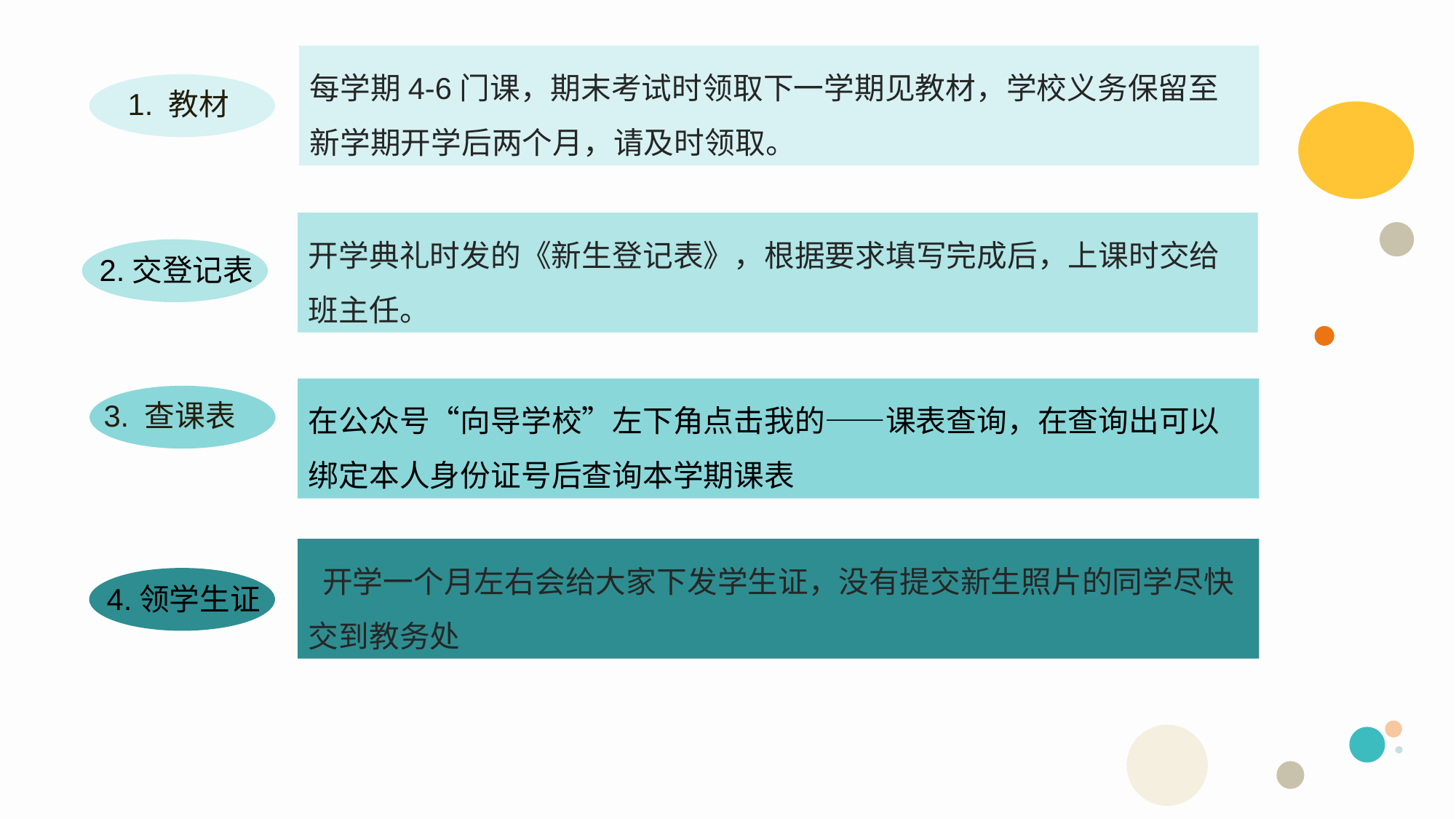

每学期4-6门课，期末考试时领取下一学期见教材，学校义务保留至新学期开学后两个月，请及时领取。

1. 教材

开学典礼时发的《新生登记表》，根据要求填写完成后，上课时交给班主任。

2.交登记表

在公众号“向导学校”左下角点击我的——课表查询，在查询出可以绑定本人身份证号后查询本学期课表

3. 查课表

 开学一个月左右会给大家下发学生证，没有提交新生照片的同学尽快交到教务处

4.领学生证